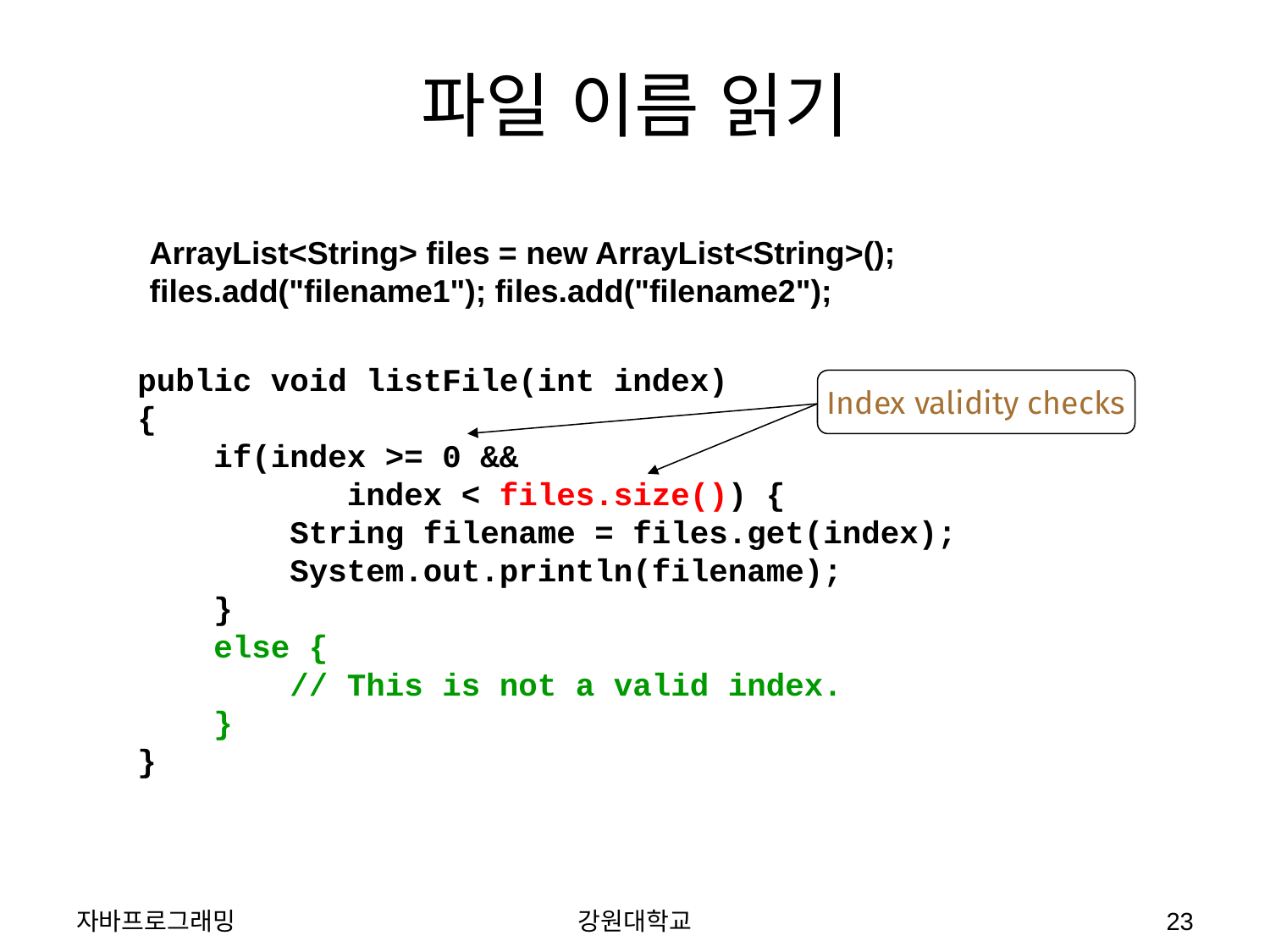

# 파일 이름 읽기
ArrayList<String> files = new ArrayList<String>();
files.add("filename1"); files.add("filename2");

public void listFile(int index)
{
    if(index >= 0 &&
           index < files.size()) {
        String filename = files.get(index);
        System.out.println(filename);
    }
    else {
        // This is not a valid index.
    }
}
Index validity checks

자바프로그래밍
강원대학교
23